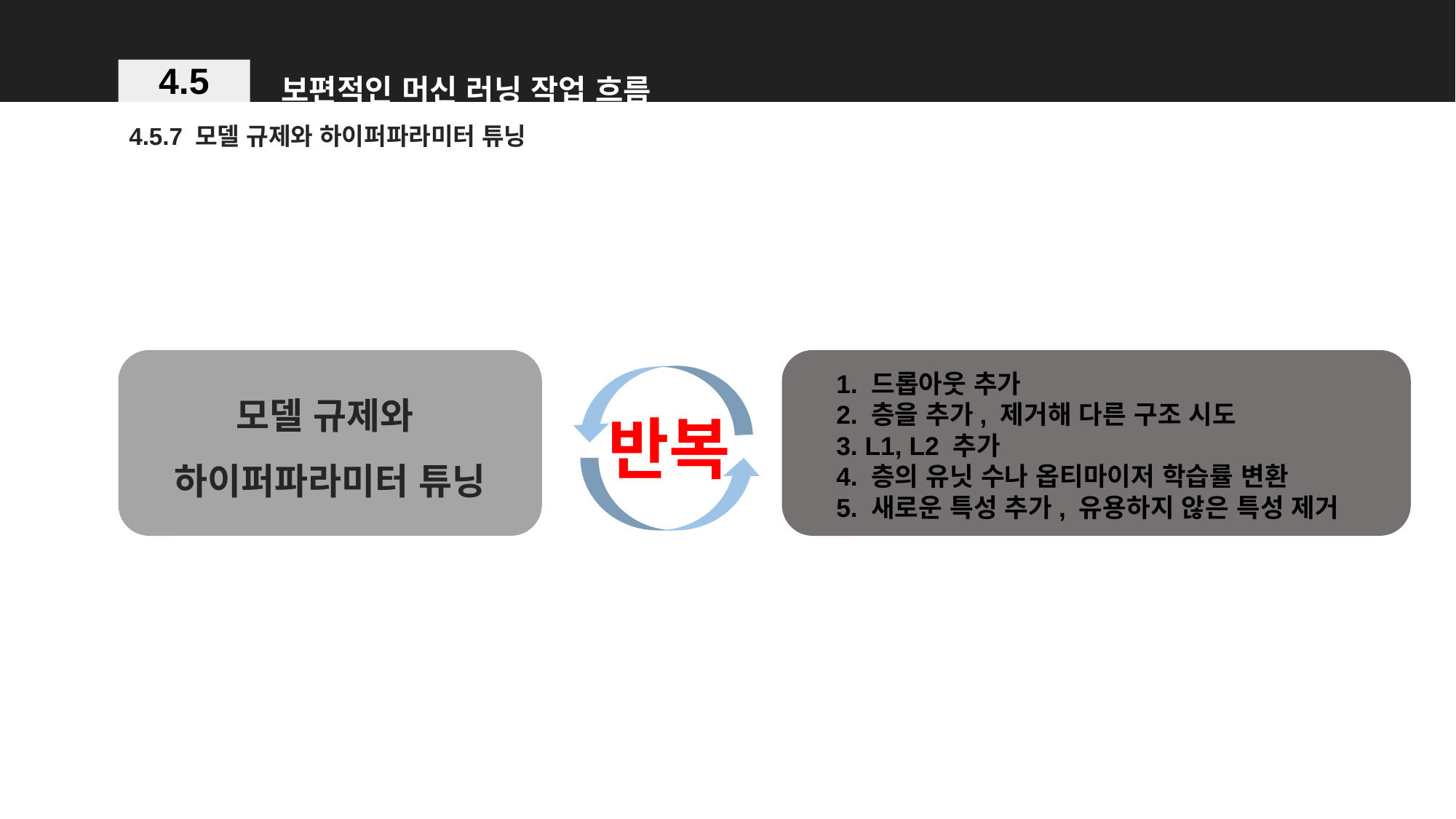

보편적인 머신 러닝 작업 흐름
4.5

4.5.7 모델 규제와 하이퍼파라미터 튜닝

1. 드롭아웃 추가
2. 층을 추가, 제거해 다른 구조 시도
3. L1, L2 추가
4. 층의 유닛 수나 옵티마이저 학습률 변환
5. 새로운 특성 추가, 유용하지 않은 특성 제거

모델 규제와
하이퍼파라미터 튜닝

반복